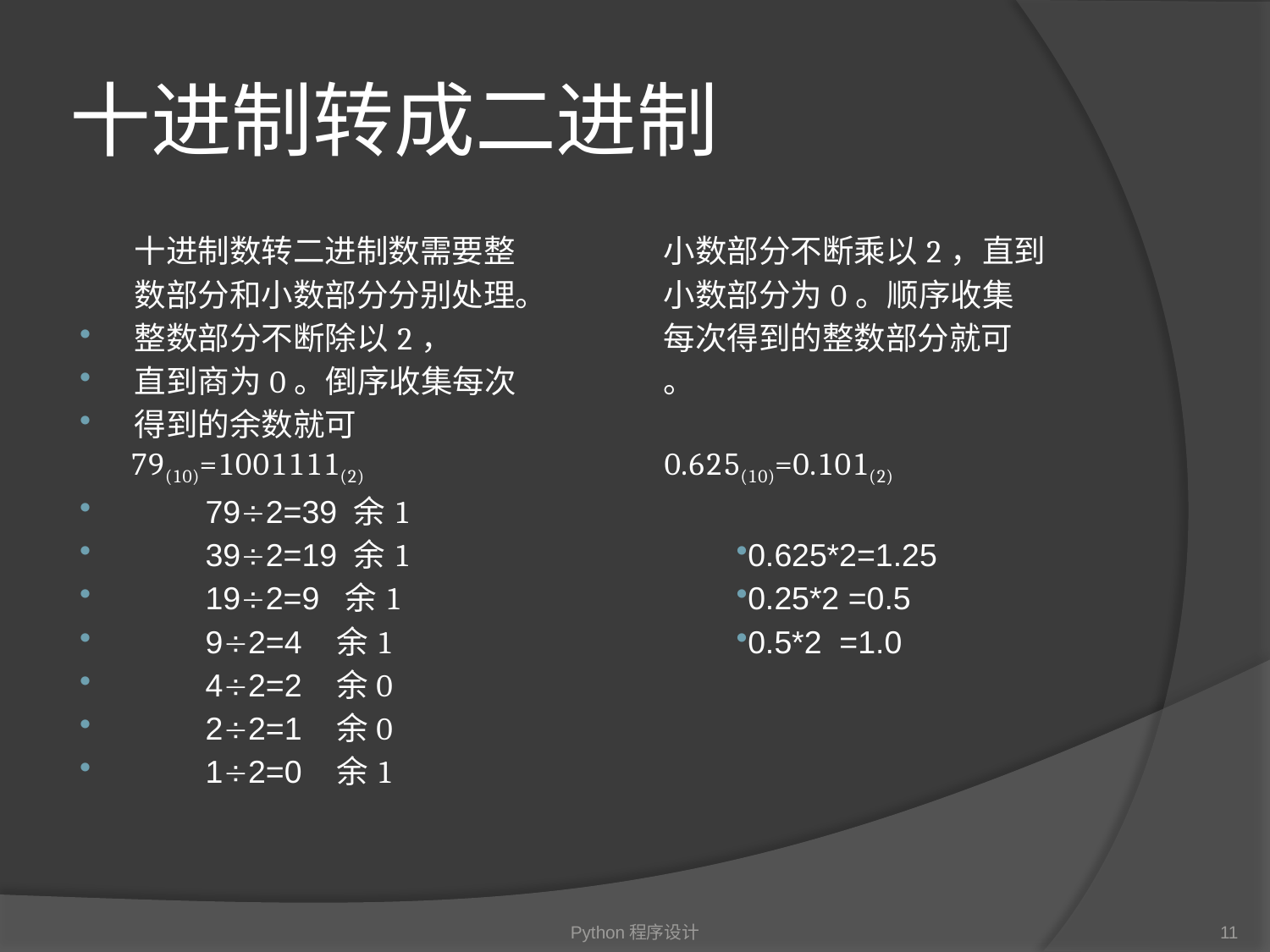

# 十进制转成二进制

十进制数转二进制数需要整
数部分和小数部分分别处理。
整数部分不断除以2，
直到商为0。倒序收集每次
得到的余数就可
       79(10)=1001111(2)
        79÷2=39 余1
        39÷2=19 余1
        19÷2=9  余1
        9÷2=4   余1
        4÷2=2   余0
        2÷2=1   余0
        1÷2=0   余1

小数部分不断乘以2，直到
小数部分为0。顺序收集
每次得到的整数部分就可
。

0.625(10)=0.101(2)

0.625*2=1.25
0.25*2 =0.5
0.5*2  =1.0

Python程序设计
11